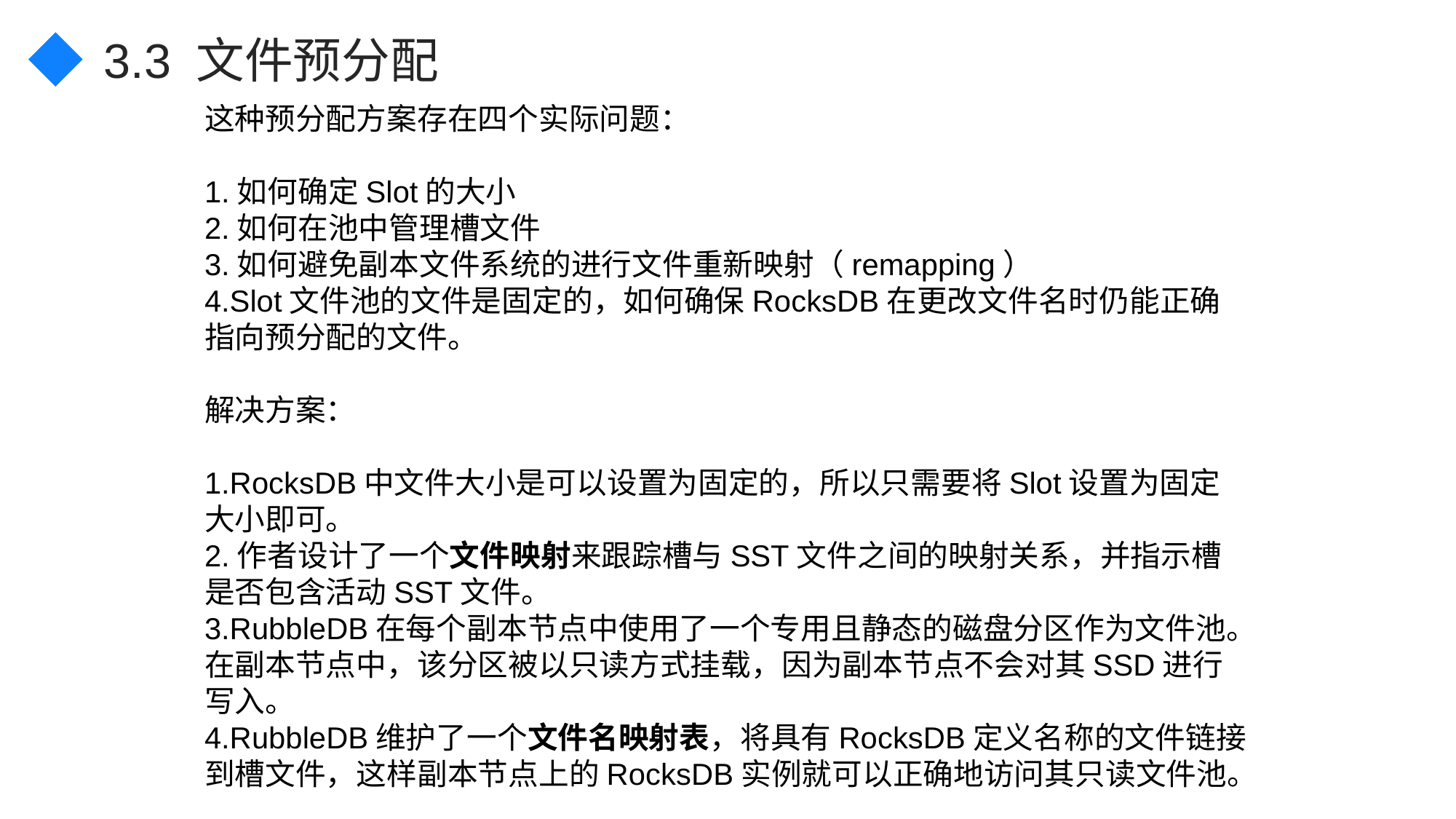

3.3 文件预分配
这种预分配方案存在四个实际问题：

1.如何确定Slot的大小
2.如何在池中管理槽文件
3.如何避免副本文件系统的进行文件重新映射（remapping）
4.Slot文件池的文件是固定的，如何确保RocksDB在更改文件名时仍能正确指向预分配的文件。

解决方案：

1.RocksDB中文件大小是可以设置为固定的，所以只需要将Slot设置为固定大小即可。
2.作者设计了一个文件映射来跟踪槽与SST文件之间的映射关系，并指示槽是否包含活动SST文件。
3.RubbleDB在每个副本节点中使用了一个专用且静态的磁盘分区作为文件池。在副本节点中，该分区被以只读方式挂载，因为副本节点不会对其SSD进行写入。
4.RubbleDB维护了一个文件名映射表，将具有RocksDB定义名称的文件链接到槽文件，这样副本节点上的RocksDB实例就可以正确地访问其只读文件池。